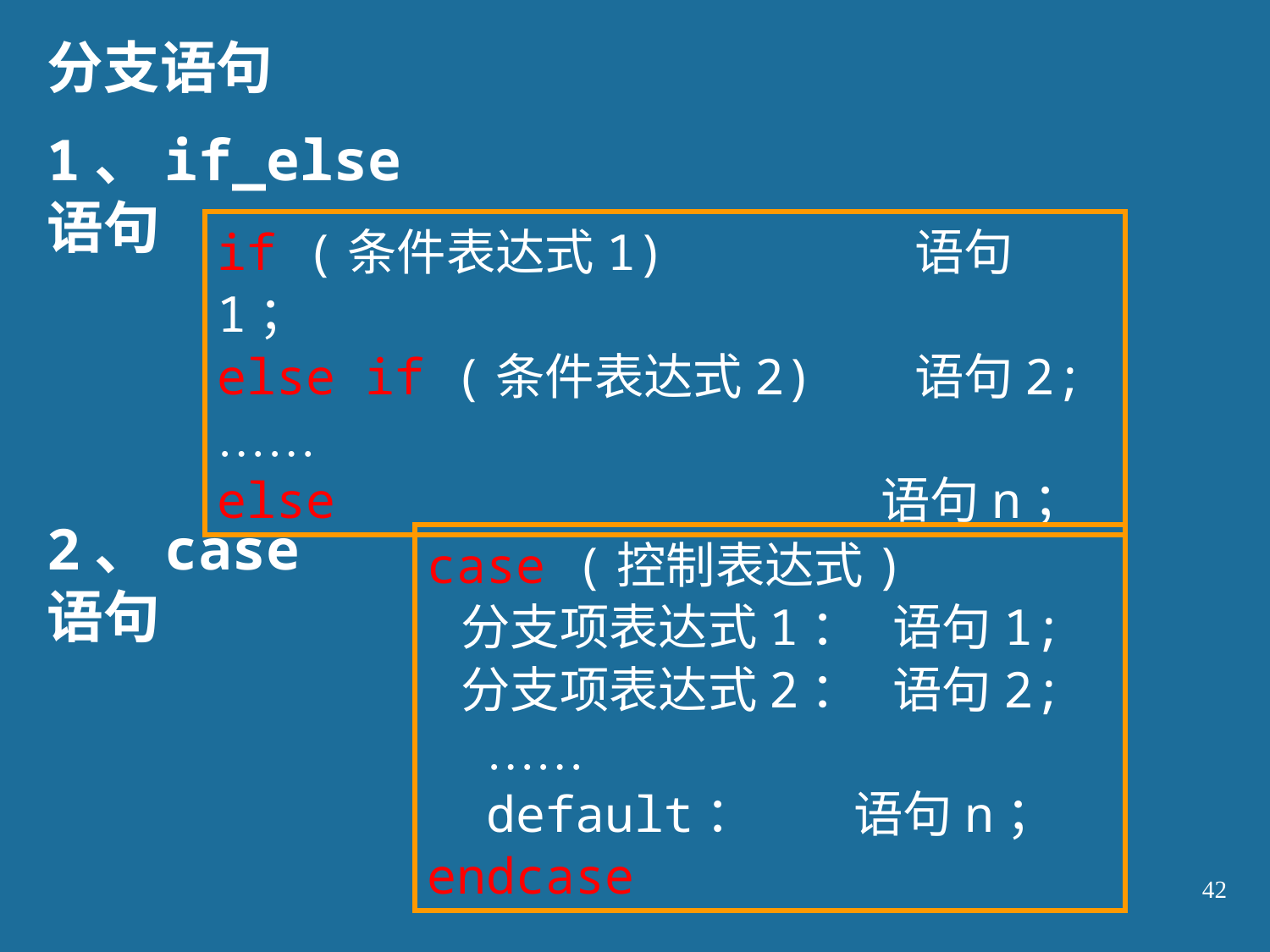

分支语句
1、if_else语句
if (条件表达式1)        语句1；
else if (条件表达式2)   语句2;
……
else                  语句n；
2、case语句
case (控制表达式)
  分支项表达式1：   语句1;
  分支项表达式2：   语句2;
  ……
  default：         语句n；
endcase
42